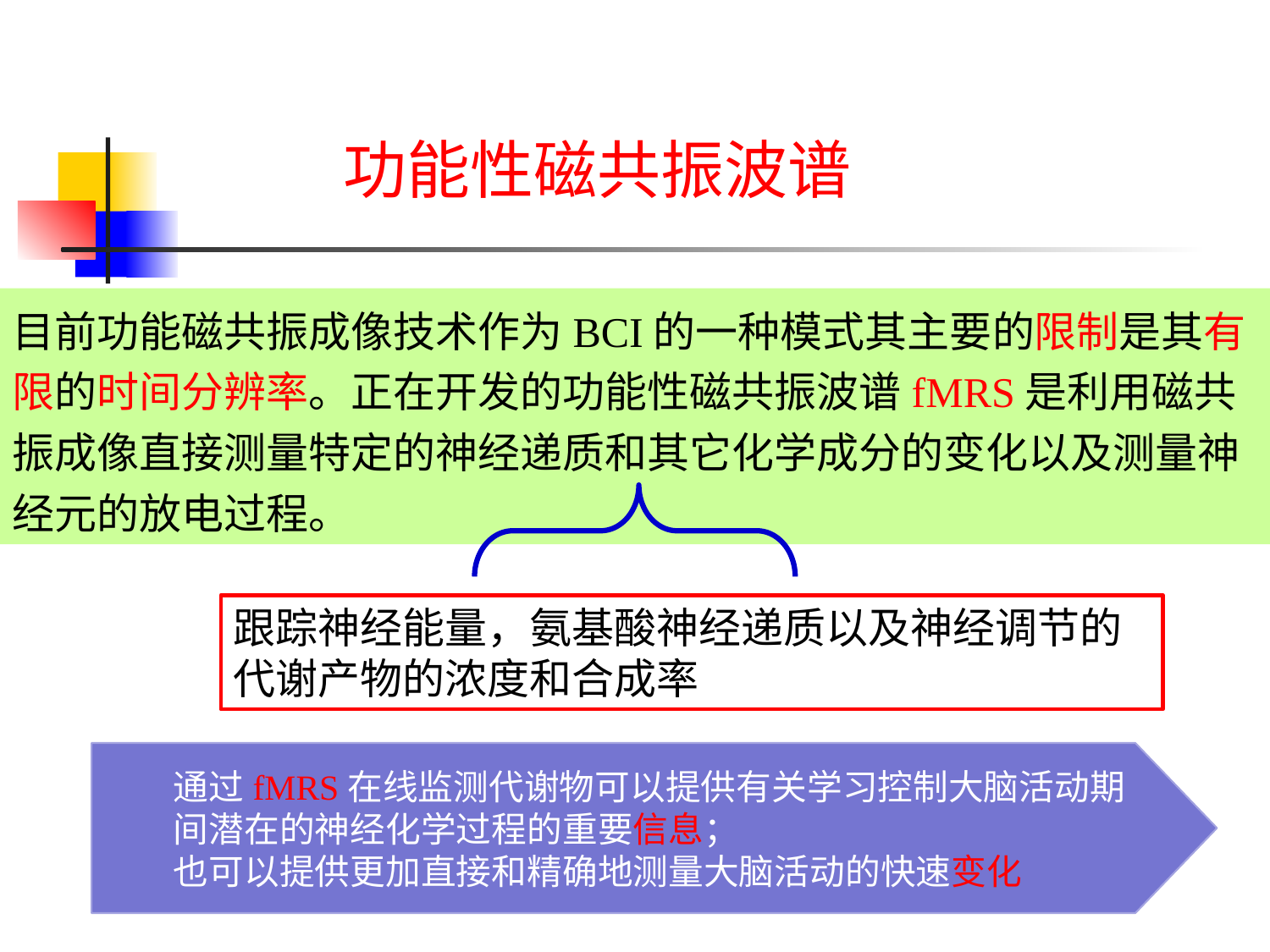

功能性磁共振波谱
目前功能磁共振成像技术作为BCI的一种模式其主要的限制是其有限的时间分辨率。正在开发的功能性磁共振波谱fMRS是利用磁共振成像直接测量特定的神经递质和其它化学成分的变化以及测量神经元的放电过程。

跟踪神经能量，氨基酸神经递质以及神经调节的代谢产物的浓度和合成率

通过fMRS在线监测代谢物可以提供有关学习控制大脑活动期间潜在的神经化学过程的重要信息；
也可以提供更加直接和精确地测量大脑活动的快速变化